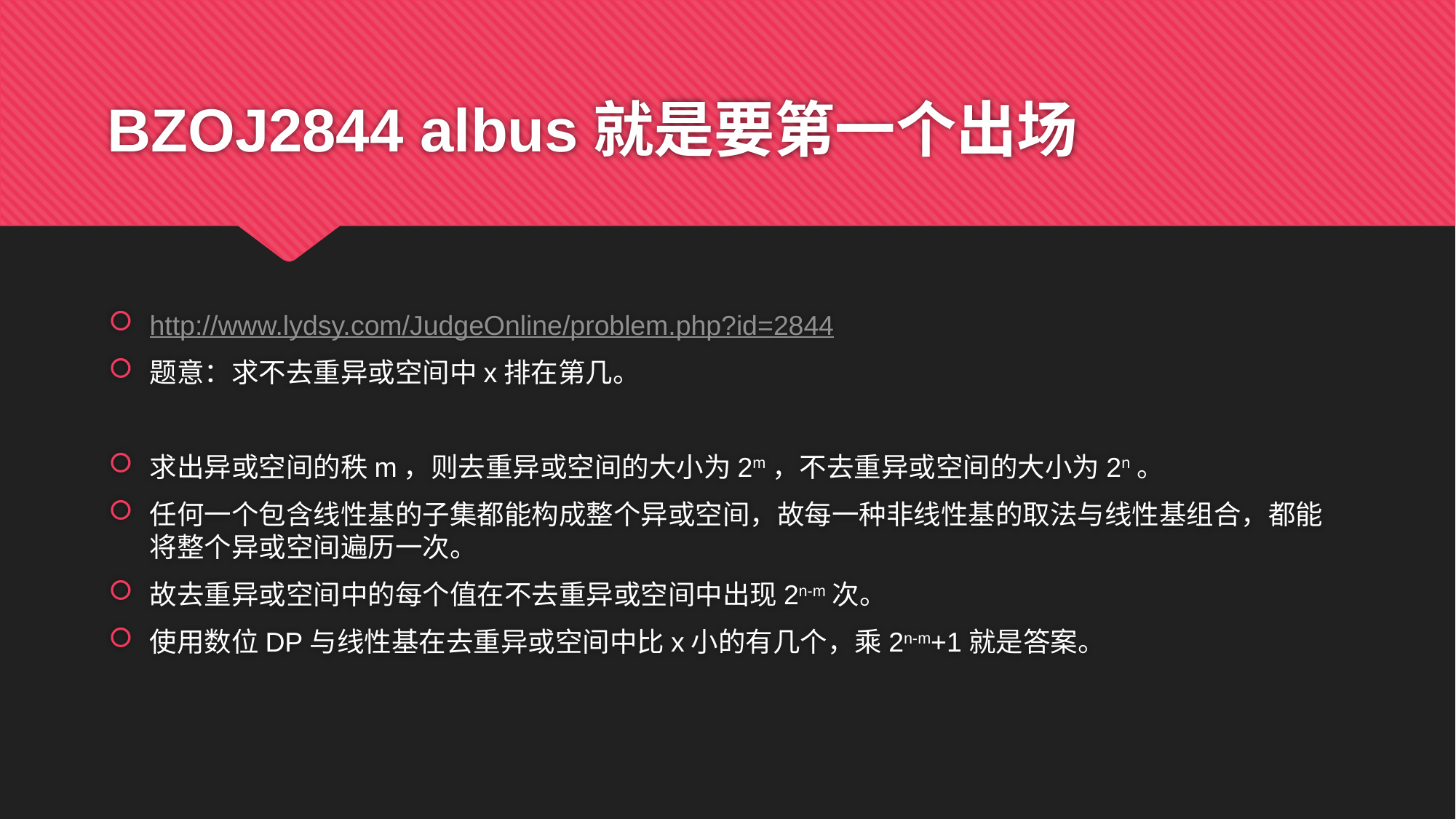

# BZOJ2844 albus就是要第一个出场
http://www.lydsy.com/JudgeOnline/problem.php?id=2844
题意：求不去重异或空间中x排在第几。

求出异或空间的秩m，则去重异或空间的大小为2m，不去重异或空间的大小为2n。
任何一个包含线性基的子集都能构成整个异或空间，故每一种非线性基的取法与线性基组合，都能将整个异或空间遍历一次。
故去重异或空间中的每个值在不去重异或空间中出现2n-m次。
使用数位DP与线性基在去重异或空间中比x小的有几个，乘2n-m+1就是答案。